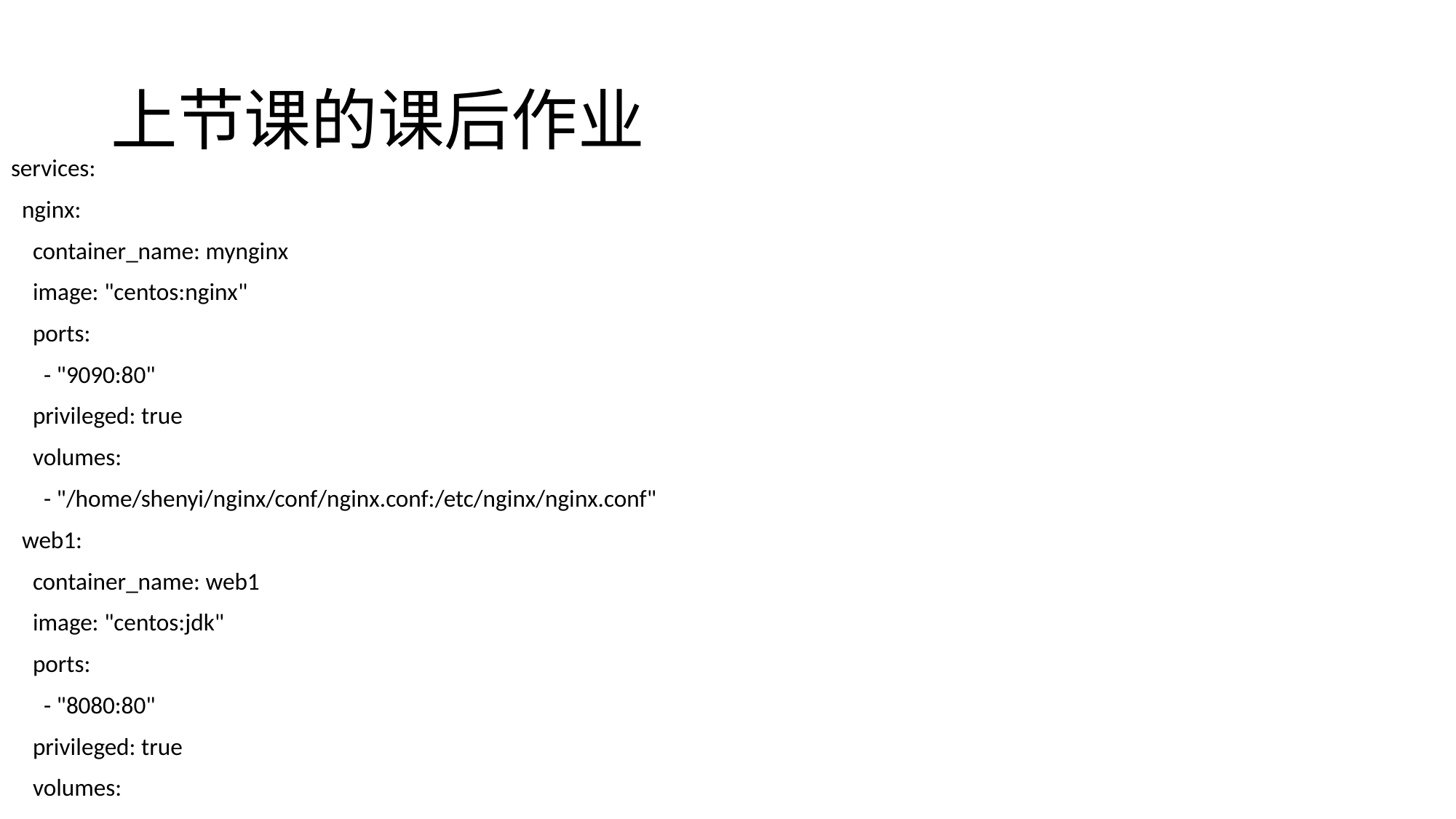

# 上节课的课后作业
services:
  nginx:
    container_name: mynginx
    image: "centos:nginx"
    ports:
      - "9090:80"
    privileged: true
    volumes:
      - "/home/shenyi/nginx/conf/nginx.conf:/etc/nginx/nginx.conf"
  web1:
    container_name: web1
    image: "centos:jdk"
    ports:
      - "8080:80"
    privileged: true
    volumes:
      - "/home/shenyi/nginx/web1/:/var/www/html/"
  web2:
    container_name: web2
    image: "centos:jdk"
    ports:
      - "8081:80"
    privileged: true
    volumes:
      - "/home/shenyi/nginx/web2/:/var/www/html/"
version: "3"